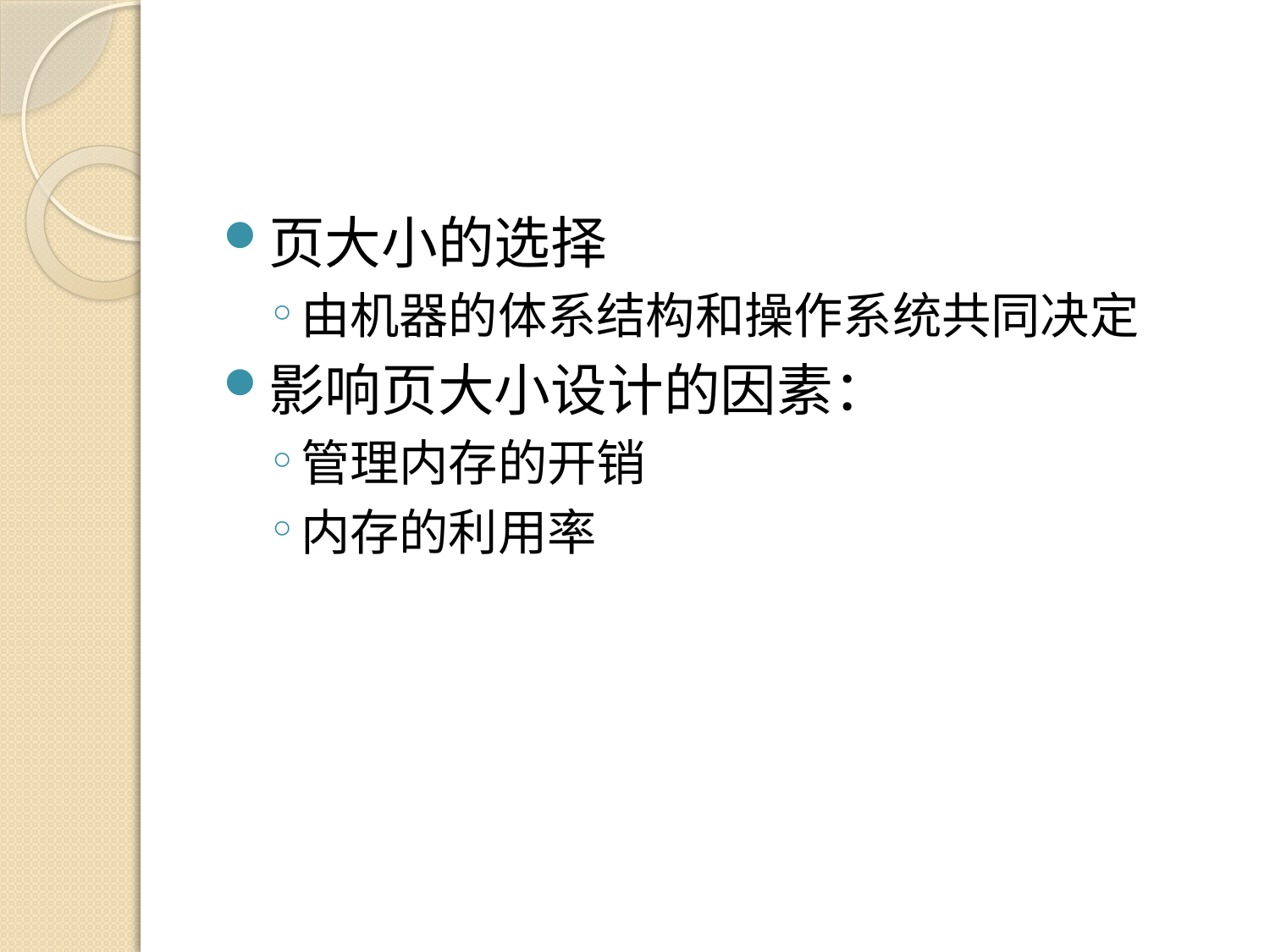

#
页大小的选择
由机器的体系结构和操作系统共同决定
影响页大小设计的因素：
管理内存的开销
内存的利用率